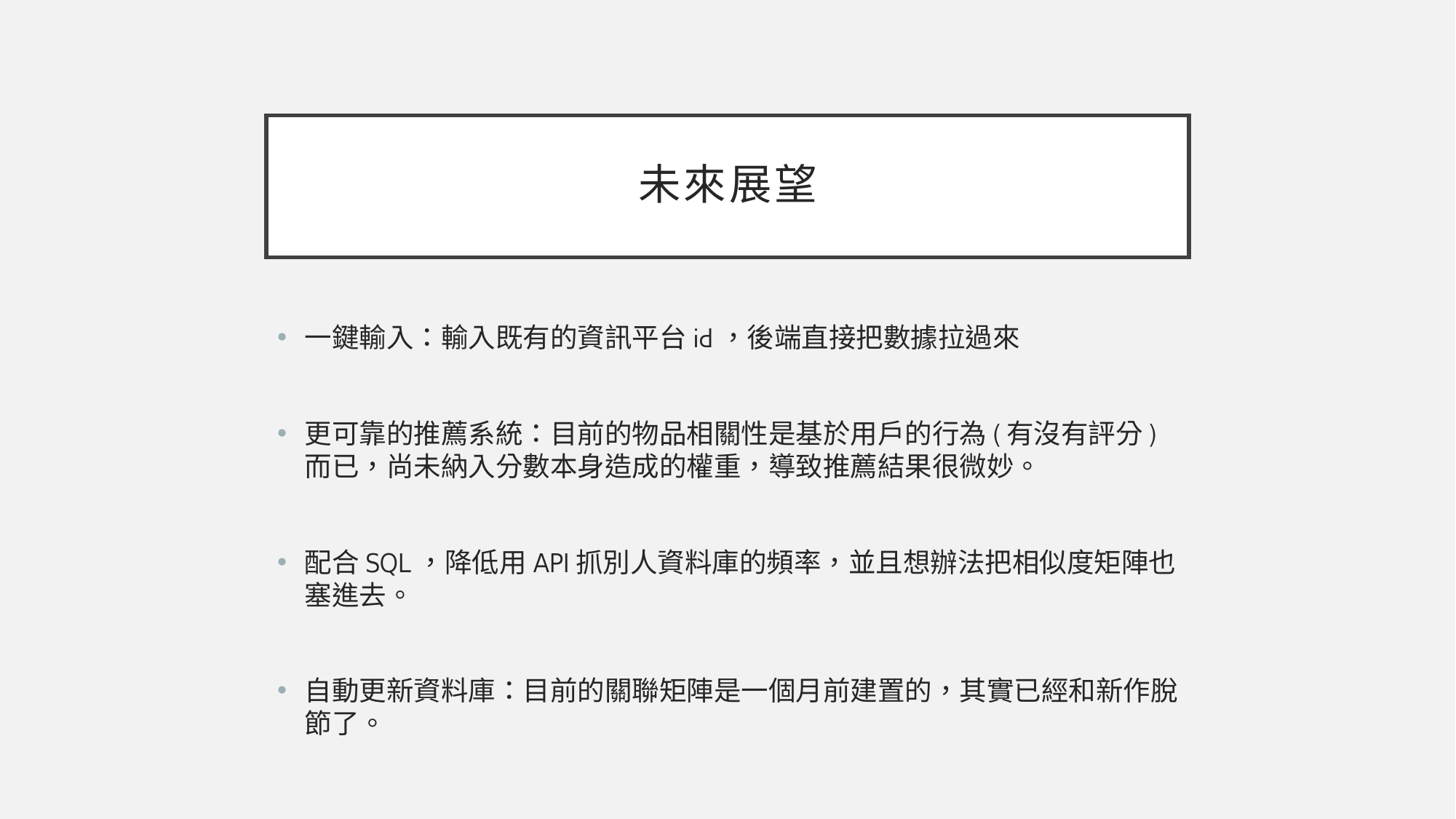

# 未來展望
一鍵輸入：輸入既有的資訊平台id，後端直接把數據拉過來

更可靠的推薦系統：目前的物品相關性是基於用戶的行為(有沒有評分)而已，尚未納入分數本身造成的權重，導致推薦結果很微妙。

配合SQL，降低用API抓別人資料庫的頻率，並且想辦法把相似度矩陣也塞進去。

自動更新資料庫：目前的關聯矩陣是一個月前建置的，其實已經和新作脫節了。